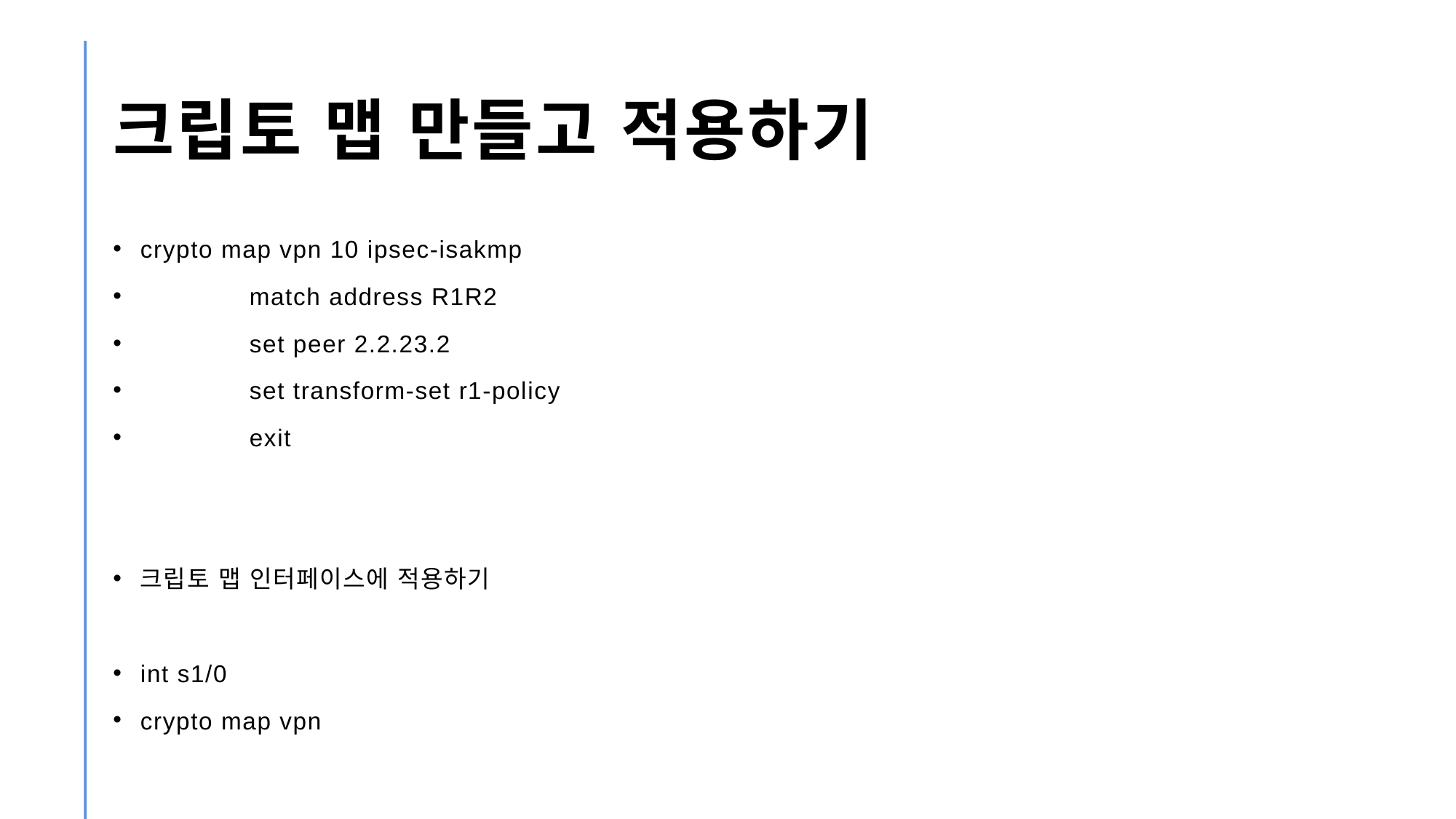

# 크립토 맵 만들고 적용하기
crypto map vpn 10 ipsec-isakmp
	match address R1R2
	set peer 2.2.23.2
	set transform-set r1-policy
	exit

크립토 맵 인터페이스에 적용하기

int s1/0
crypto map vpn